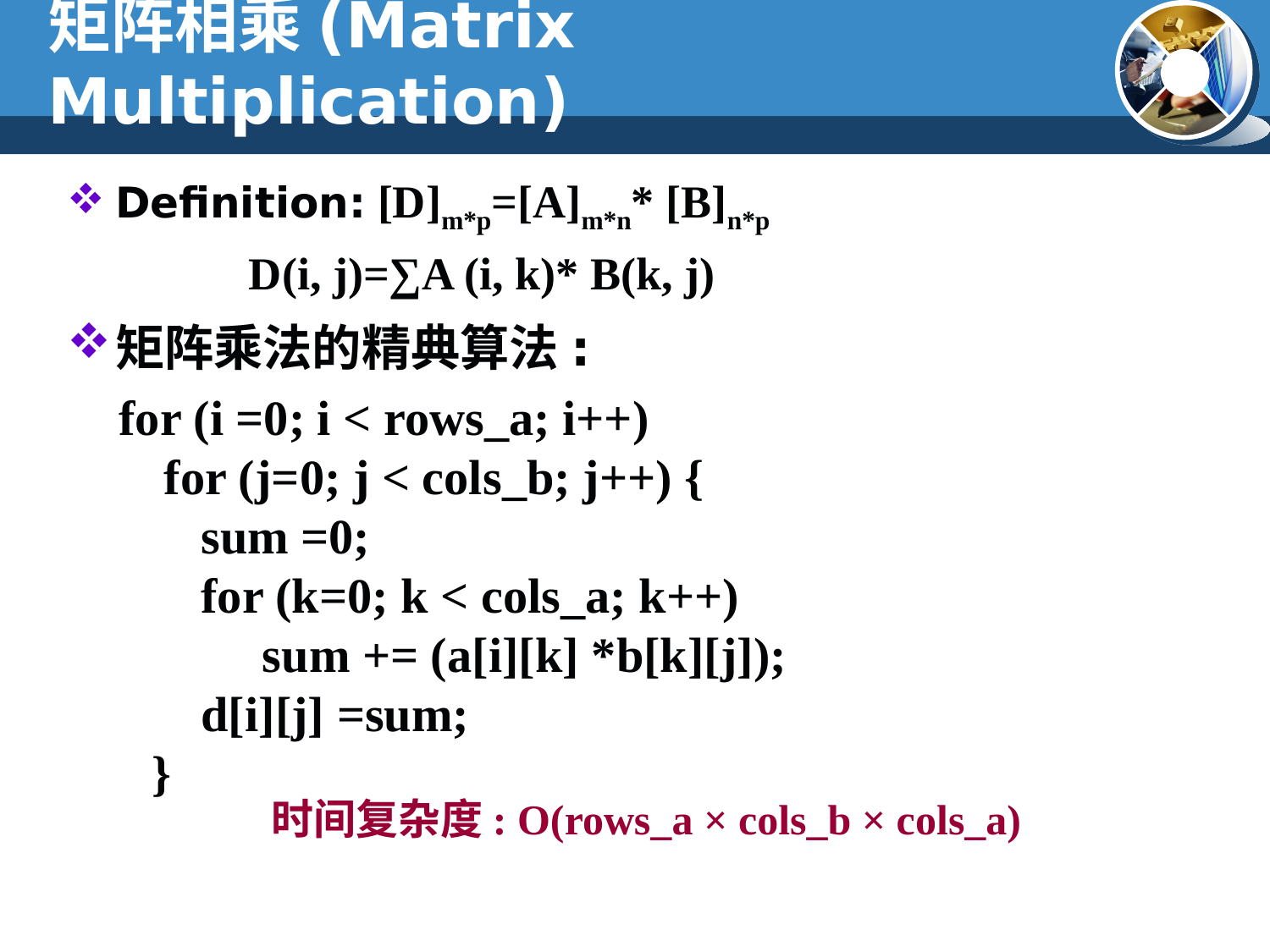

# 矩阵相乘(Matrix Multiplication)
Definition: [D]m*p=[A]m*n* [B]n*p
		 D(i, j)=∑A (i, k)* B(k, j)
矩阵乘法的精典算法:
   for (i =0; i < rows_a; i++)
    for (j=0; j < cols_b; j++) {
       sum =0;
       for (k=0; k < cols_a; k++)
            sum += (a[i][k] *b[k][j]);
       d[i][j] =sum;
   }
时间复杂度: O(rows_a × cols_b × cols_a)